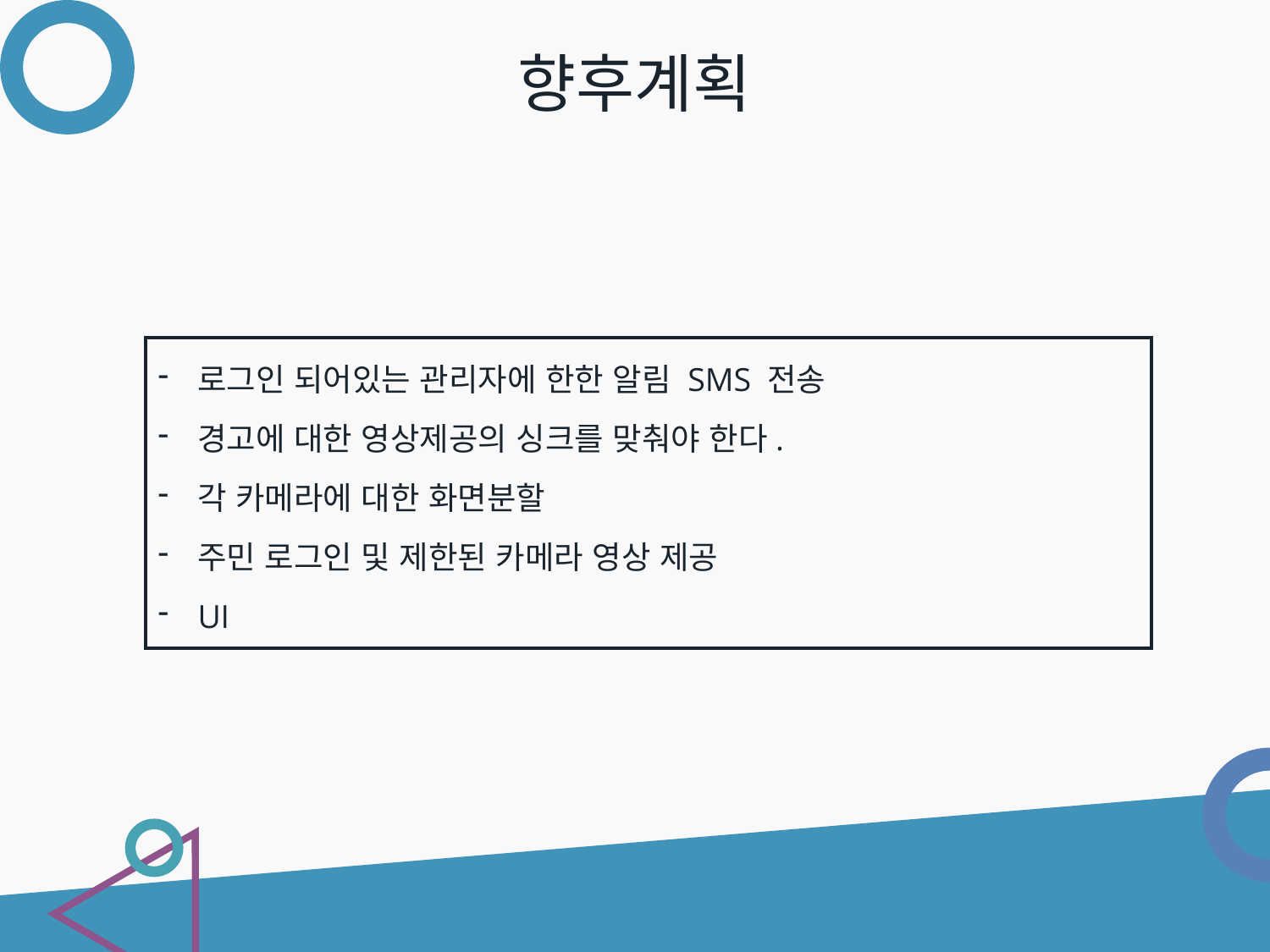

향후계획

로그인 되어있는 관리자에 한한 알림 SMS 전송

경고에 대한 영상제공의 싱크를 맞춰야 한다.

각 카메라에 대한 화면분할

주민 로그인 및 제한된 카메라 영상 제공

UI